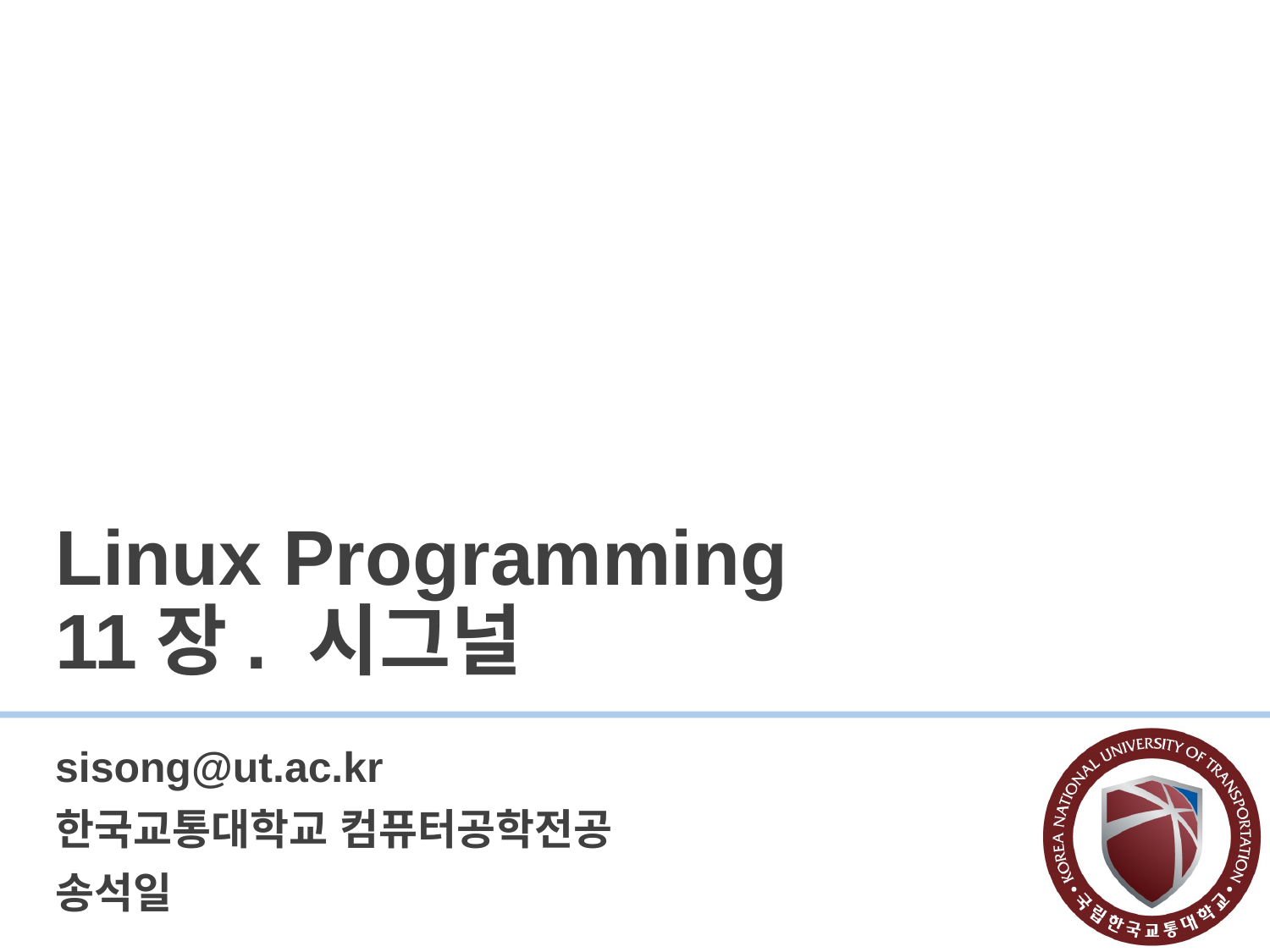

# Linux Programming 11장. 시그널
sisong@ut.ac.kr
한국교통대학교 컴퓨터공학전공
송석일